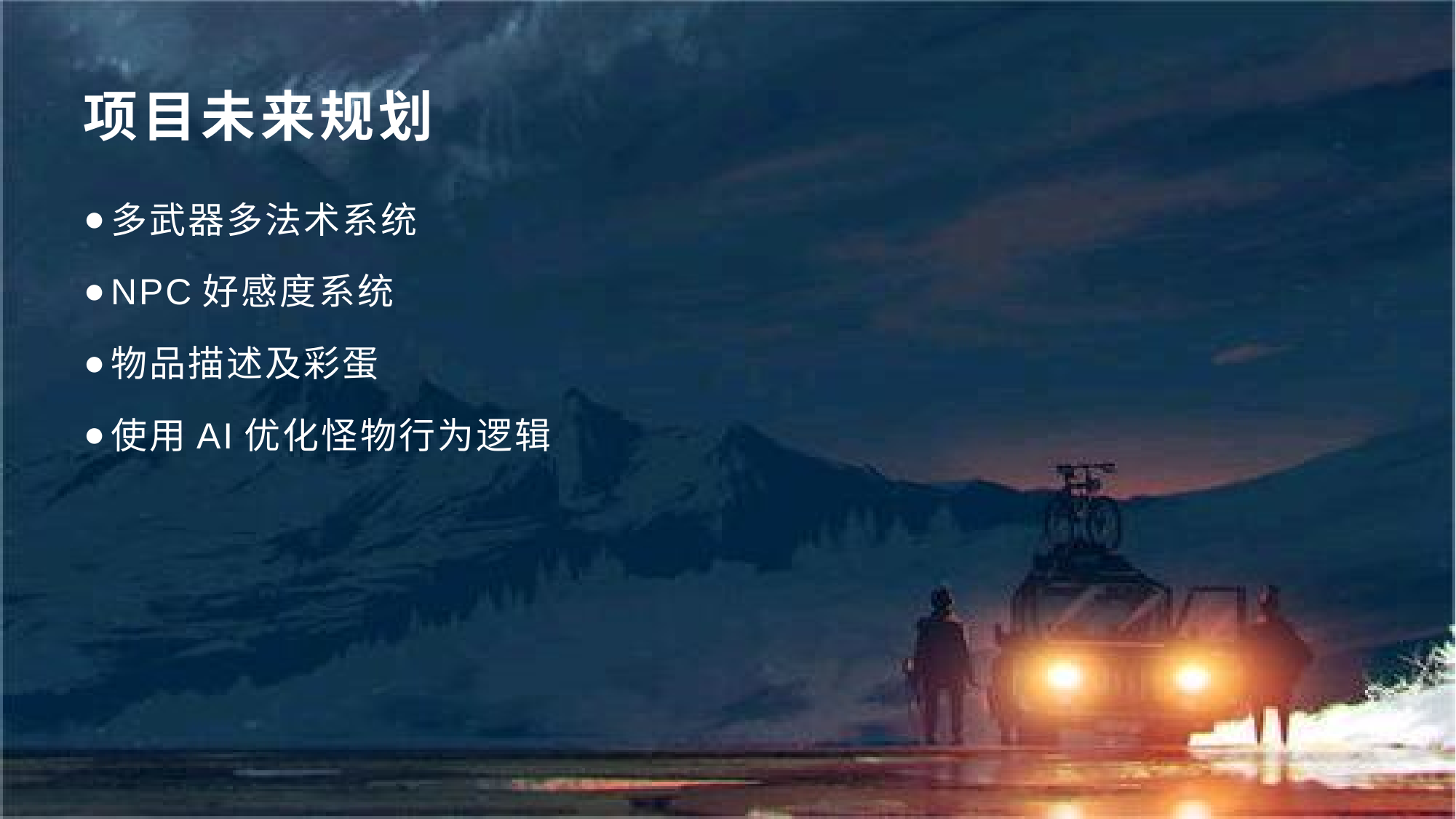

# 项目未来规划
多武器多法术系统
NPC好感度系统
物品描述及彩蛋
使用AI优化怪物行为逻辑